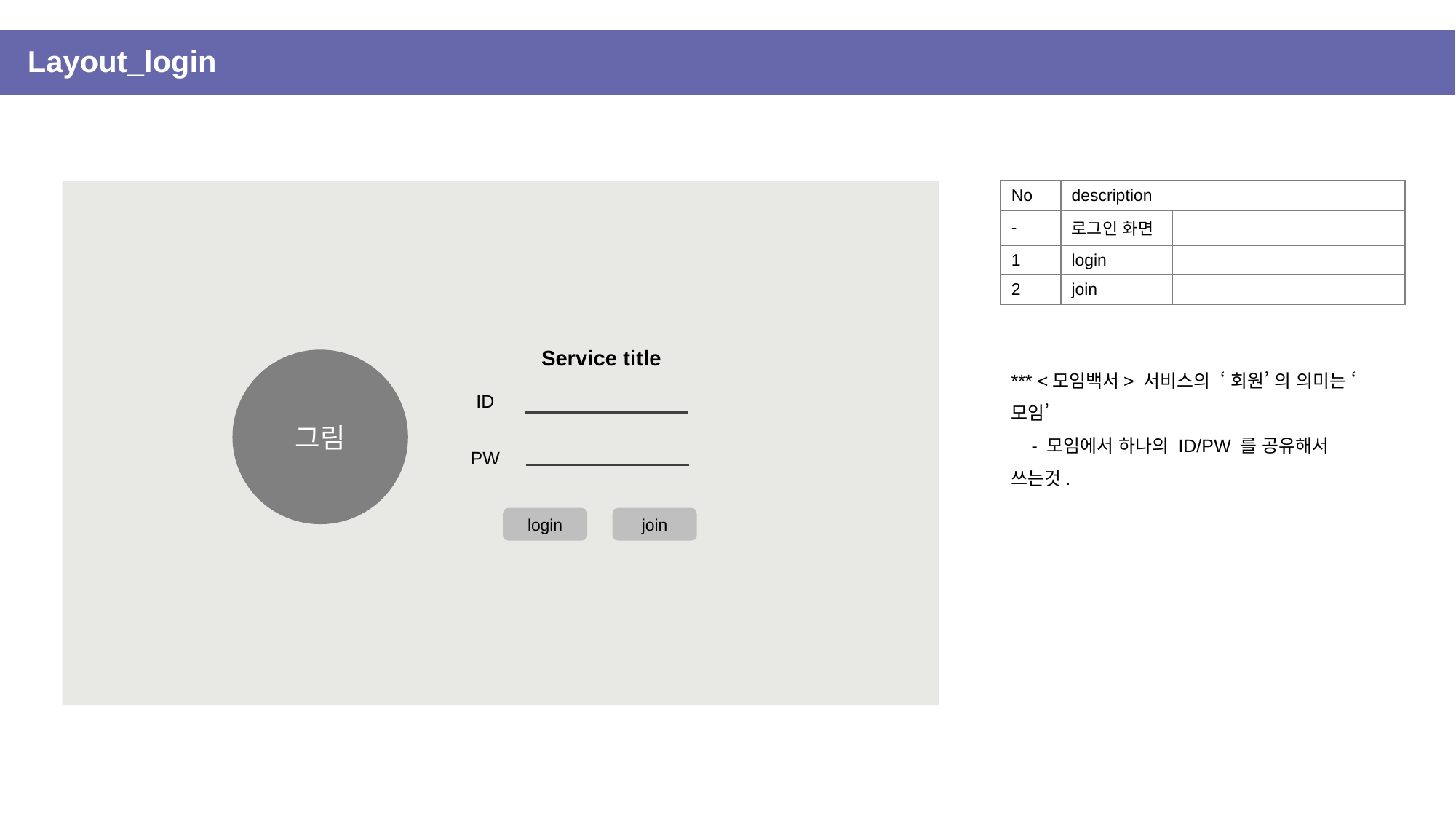

Layout_login

| No | description |  |
| --- | --- | --- |
| - | 로그인 화면 |  |
| 1 | login |  |
| 2 | join |  |
Service title
그림
*** <모임백서> 서비스의  ‘ 회원’ 의 의미는 ‘모임’
    - 모임에서 하나의 ID/PW 를 공유해서 쓰는것.
ID
PW
login
join